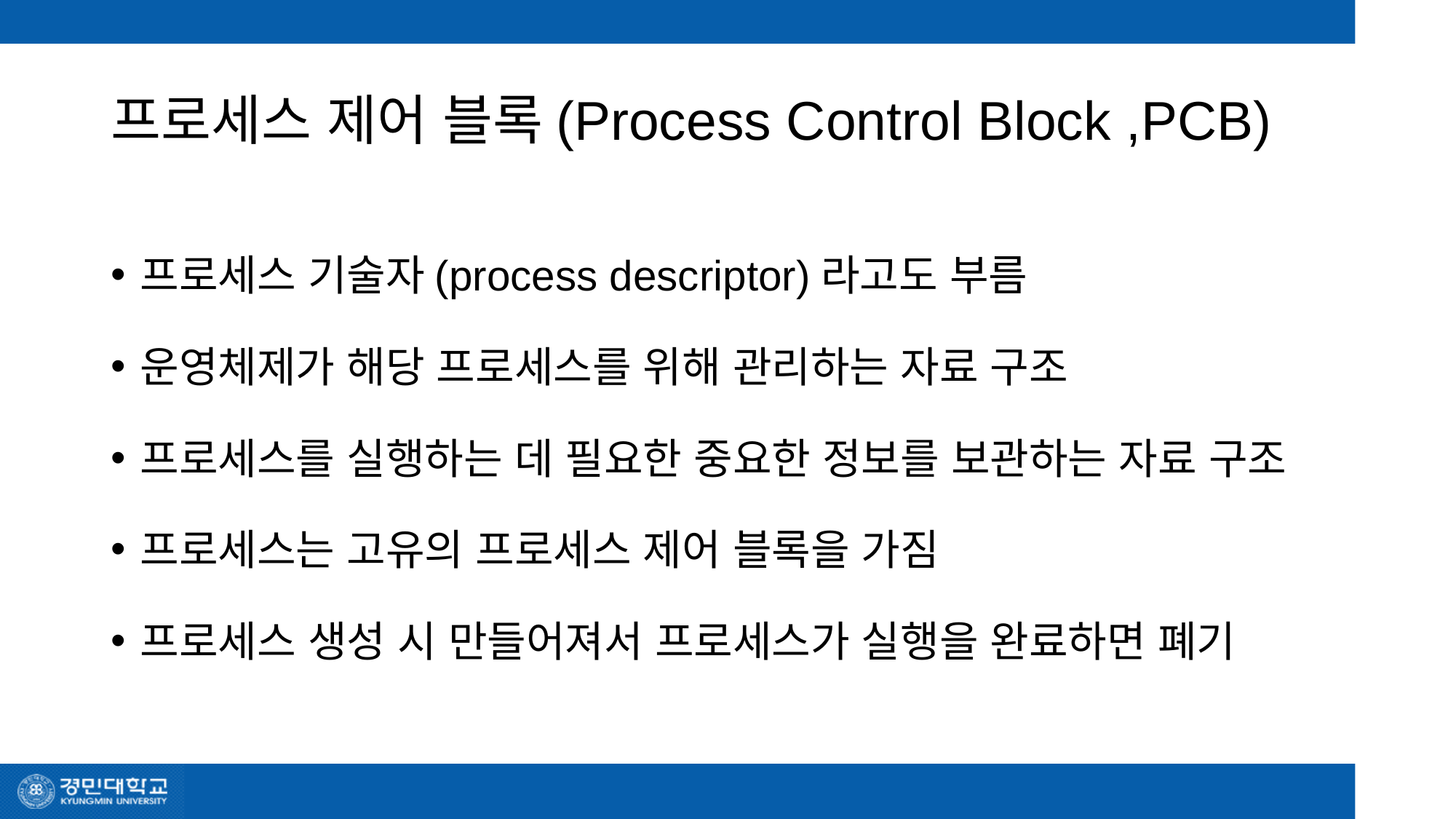

# 프로세스 제어 블록(Process Control Block ,PCB)
프로세스 기술자(process descriptor)라고도 부름
운영체제가 해당 프로세스를 위해 관리하는 자료 구조
프로세스를 실행하는 데 필요한 중요한 정보를 보관하는 자료 구조
프로세스는 고유의 프로세스 제어 블록을 가짐
프로세스 생성 시 만들어져서 프로세스가 실행을 완료하면 폐기